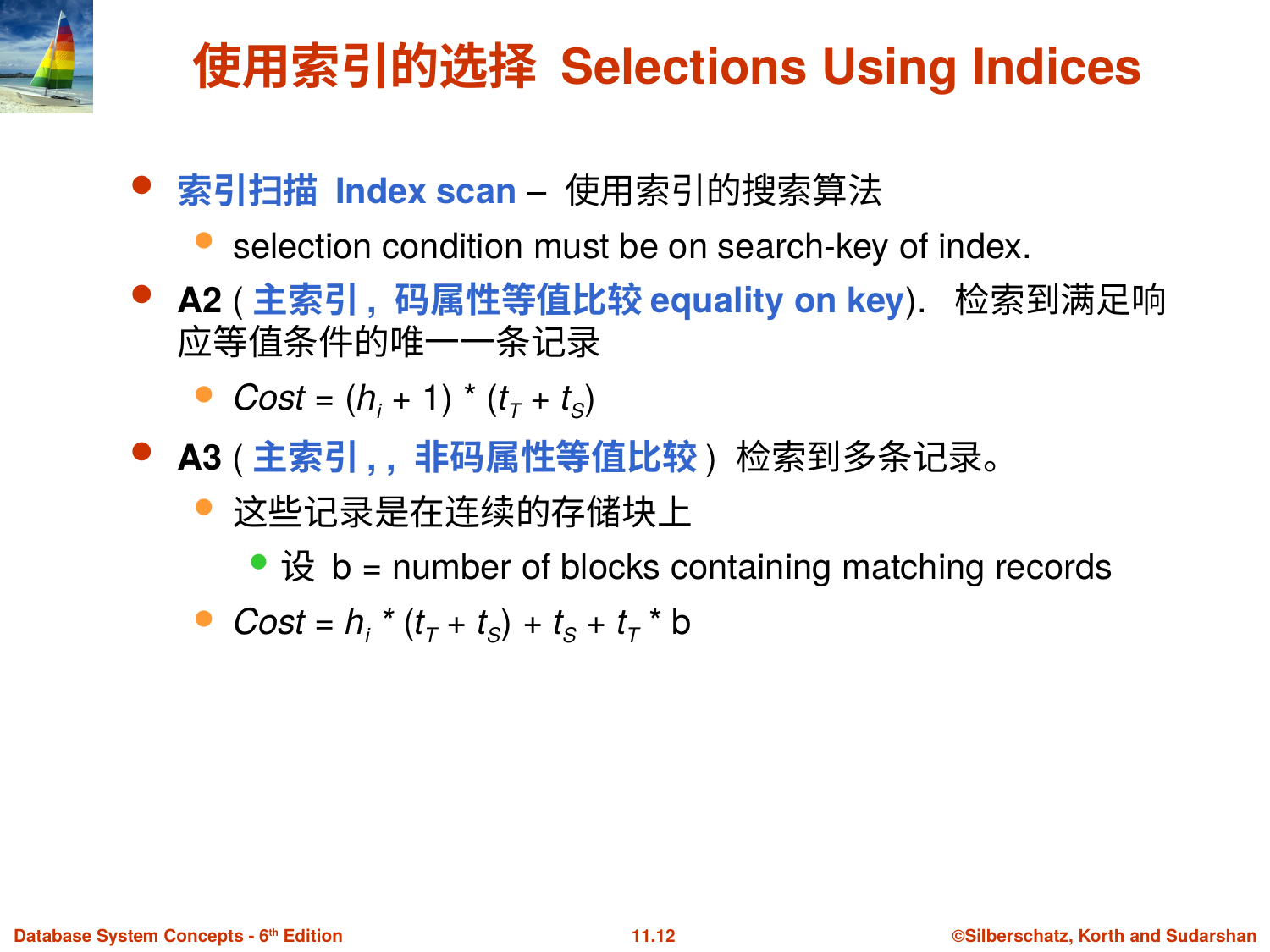

# 使用索引的选择 Selections Using Indices
索引扫描 Index scan – 使用索引的搜索算法
selection condition must be on search-key of index.
A2 (主索引, 码属性等值比较equality on key).  检索到满足响应等值条件的唯一一条记录
Cost = (hi + 1) * (tT + tS)
A3 (主索引, , 非码属性等值比较) 检索到多条记录。
这些记录是在连续的存储块上
设 b = number of blocks containing matching records
Cost = hi * (tT + tS) + tS + tT * b